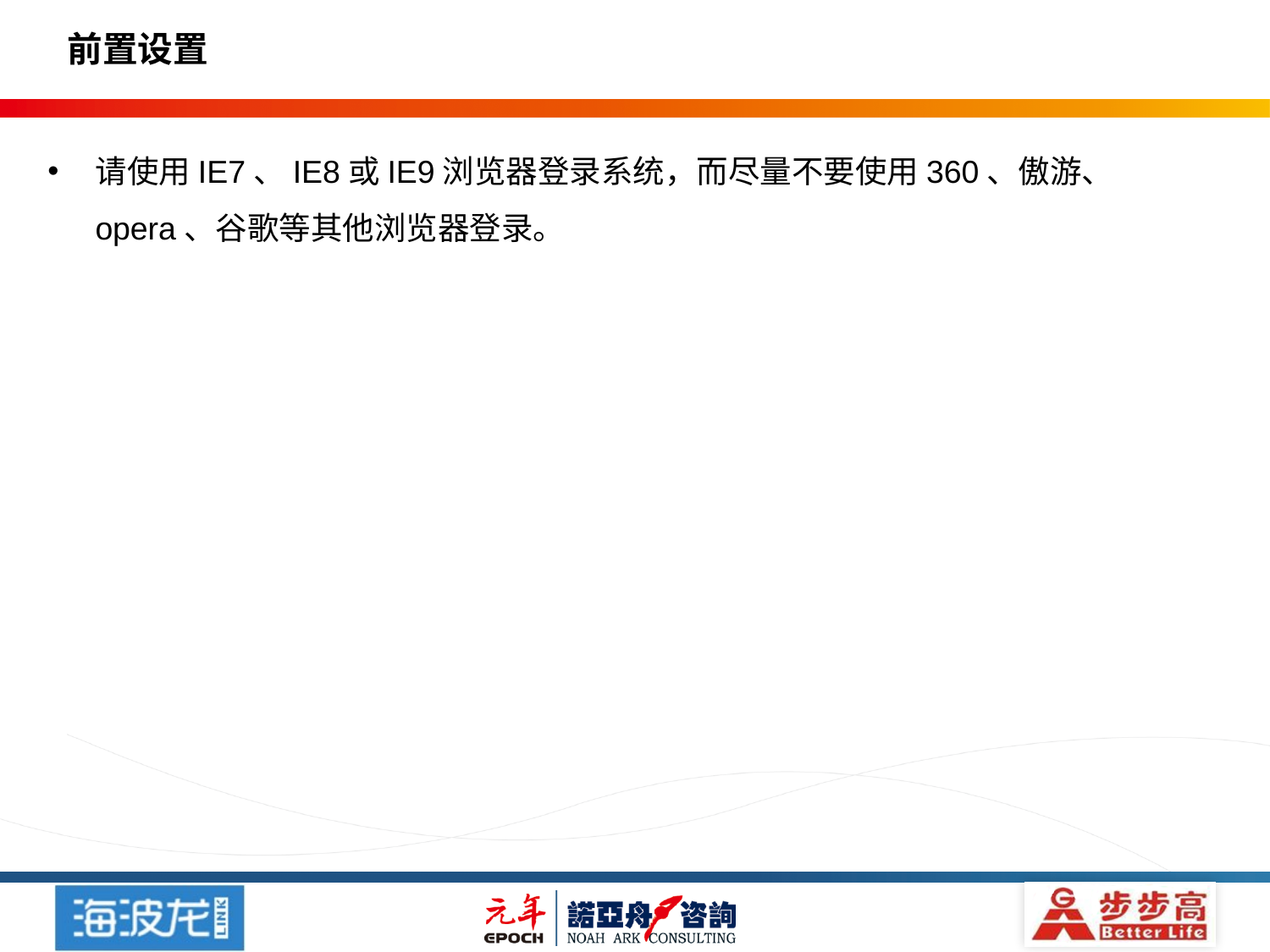

# 前置设置
请使用IE7、IE8或IE9浏览器登录系统，而尽量不要使用360、傲游、opera、谷歌等其他浏览器登录。